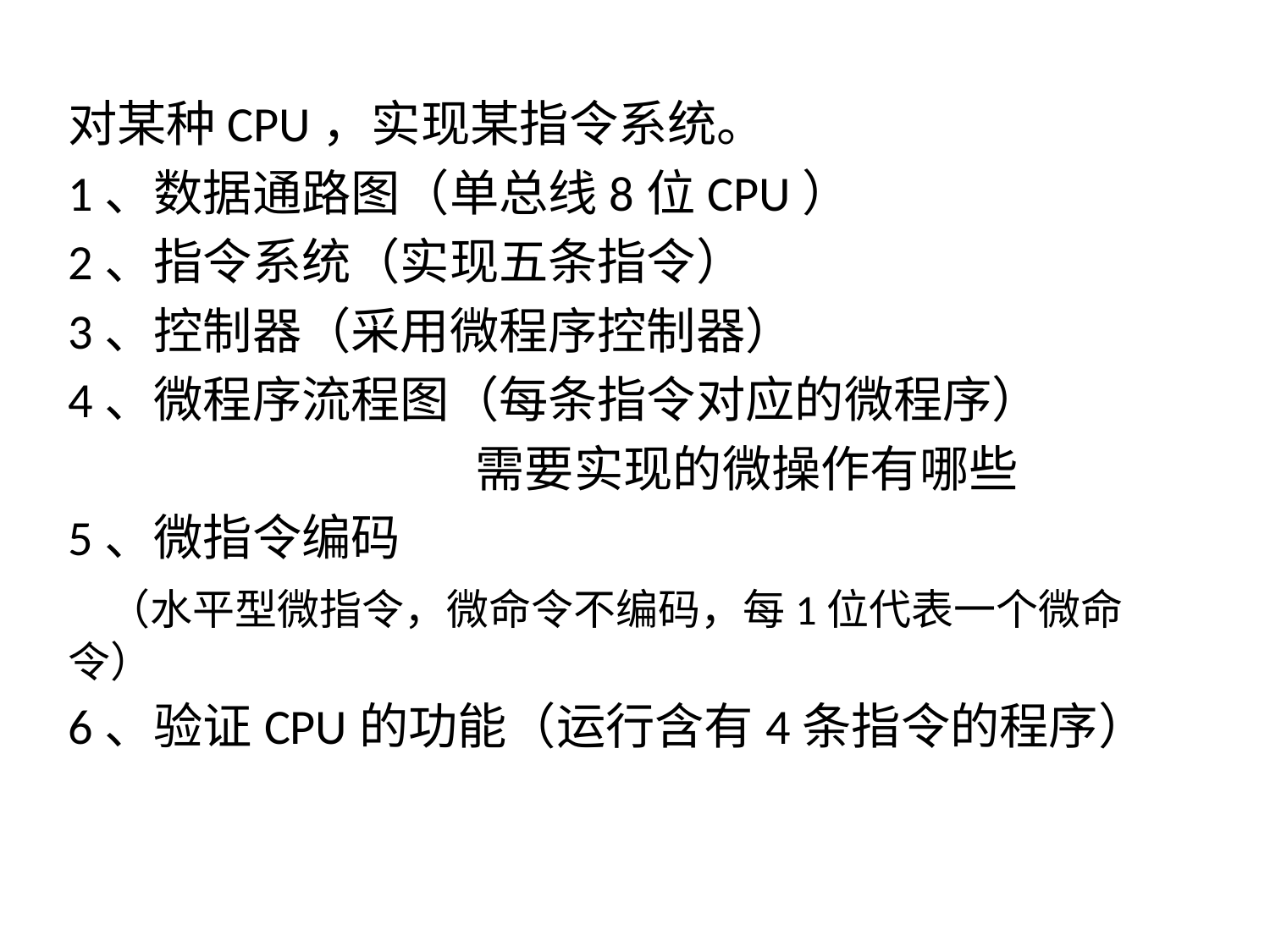

对某种CPU，实现某指令系统。
1、数据通路图（单总线8位CPU）
2、指令系统（实现五条指令）
3、控制器（采用微程序控制器）
4、微程序流程图（每条指令对应的微程序）
                                    需要实现的微操作有哪些
5、微指令编码
   （水平型微指令，微命令不编码，每1位代表一个微命令）
6、验证CPU的功能（运行含有4条指令的程序）